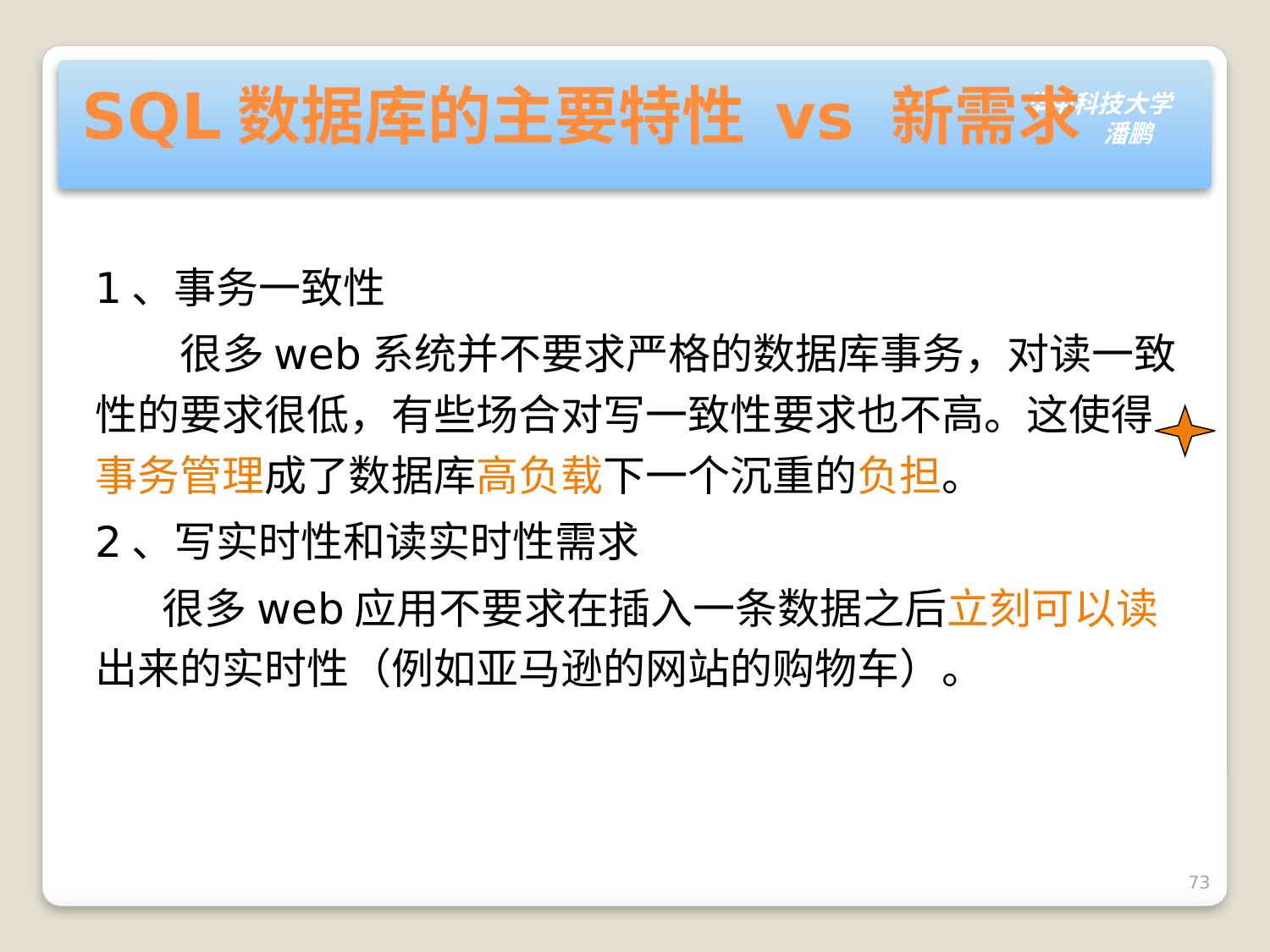

# SQL数据库的主要特性 vs 新需求
1、事务一致性
　　很多web系统并不要求严格的数据库事务，对读一致性的要求很低，有些场合对写一致性要求也不高。这使得事务管理成了数据库高负载下一个沉重的负担。
2、写实时性和读实时性需求
      很多web应用不要求在插入一条数据之后立刻可以读出来的实时性（例如亚马逊的网站的购物车）。

73